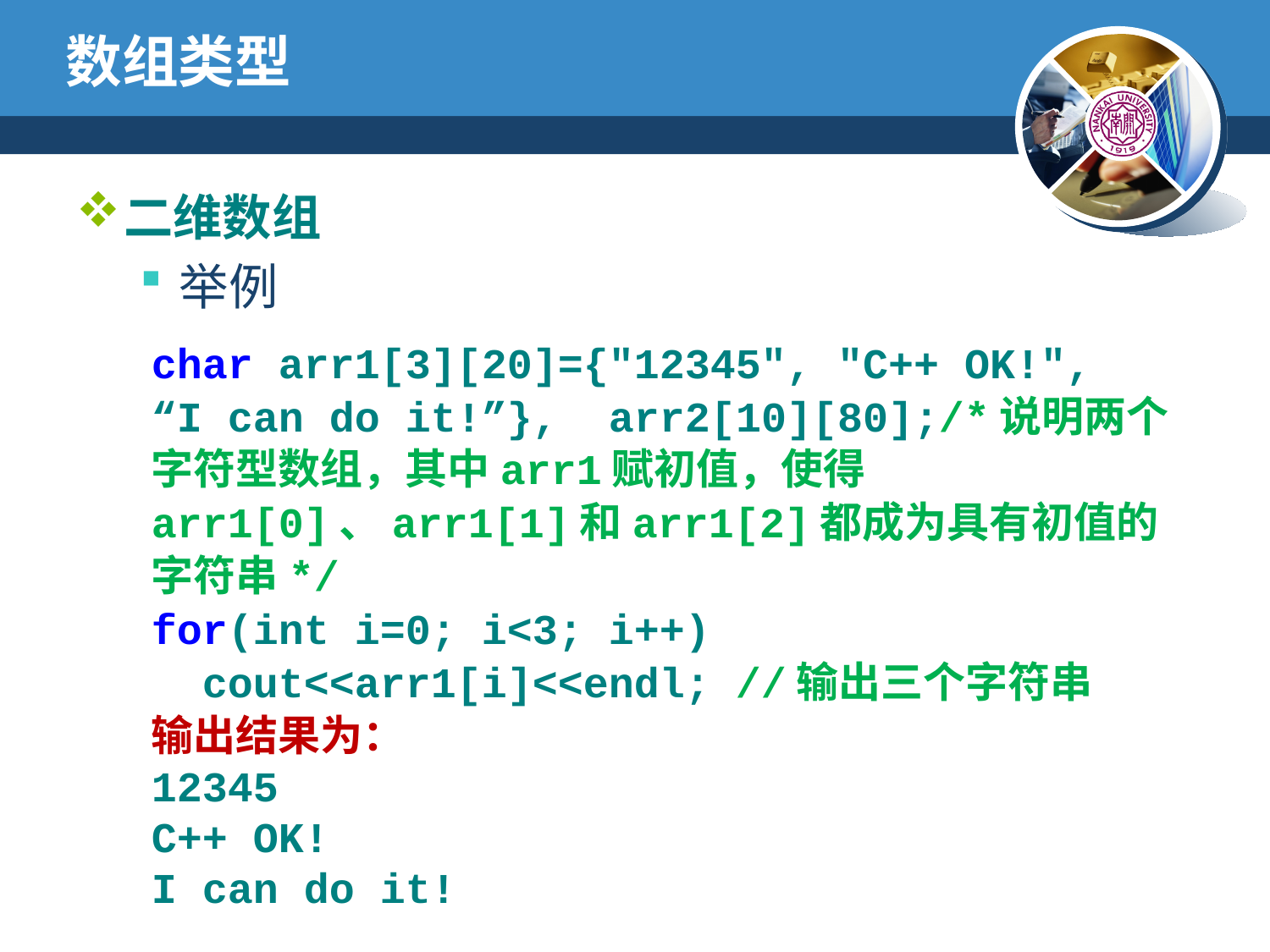

# 数组类型
二维数组
举例

char arr1[3][20]={"12345", "C++ OK!",
“I can do it!”},  arr2[10][80];/*说明两个字符型数组，其中arr1赋初值，使得arr1[0]、arr1[1]和arr1[2]都成为具有初值的字符串*/
for(int i=0; i<3; i++)
  cout<<arr1[i]<<endl; //输出三个字符串
输出结果为：
12345
C++ OK!
I can do it!